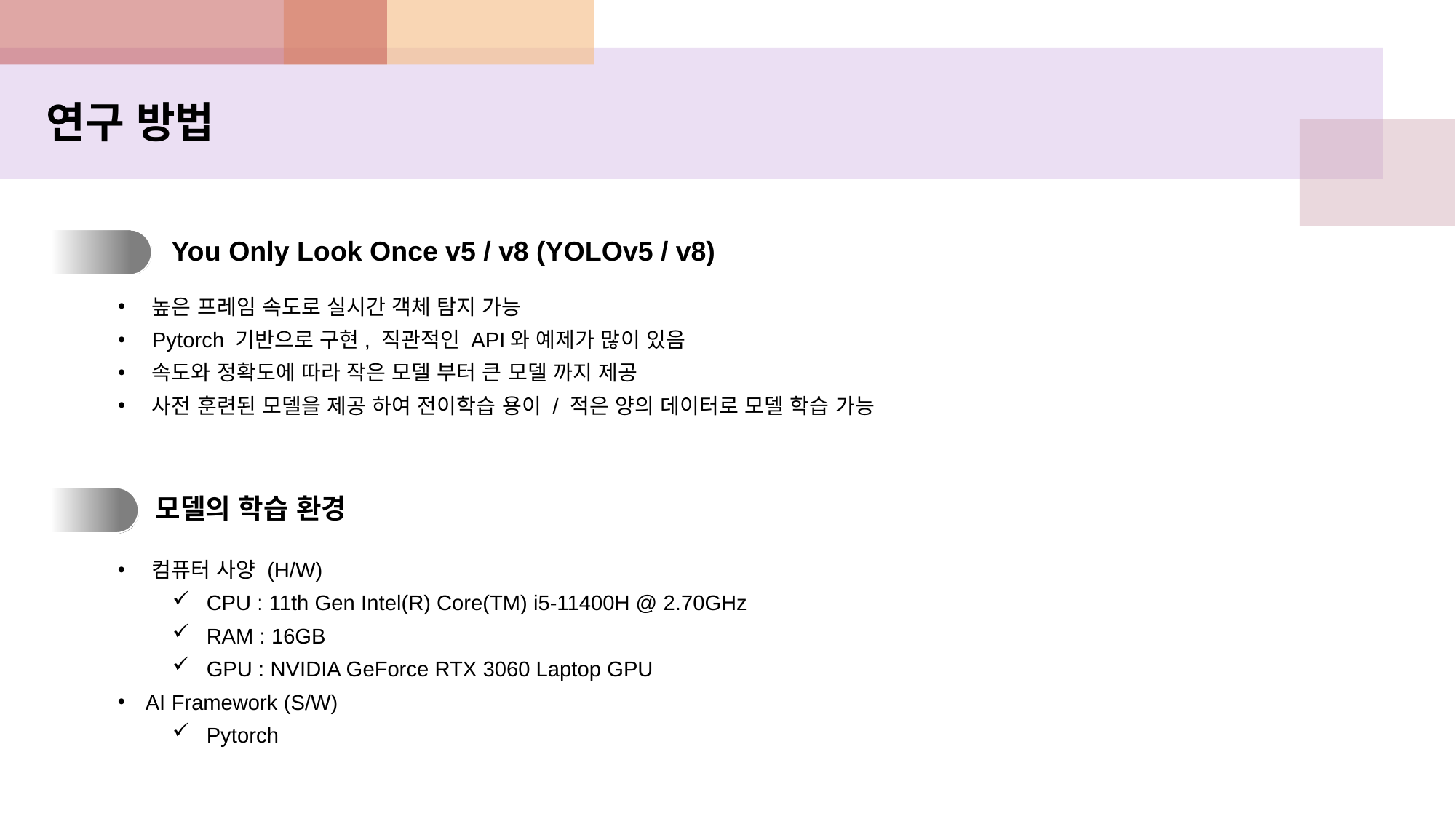

연구 방법

1.
You Only Look Once v5 / v8 (YOLOv5 / v8)
높은 프레임 속도로 실시간 객체 탐지 가능
Pytorch 기반으로 구현, 직관적인 API와 예제가 많이 있음
속도와 정확도에 따라 작은 모델 부터 큰 모델 까지 제공
사전 훈련된 모델을 제공 하여 전이학습 용이 / 적은 양의 데이터로 모델 학습 가능

2.
모델의 학습 환경
컴퓨터 사양 (H/W)
CPU : 11th Gen Intel(R) Core(TM) i5-11400H @ 2.70GHz
RAM : 16GB
GPU : NVIDIA GeForce RTX 3060 Laptop GPU
 AI Framework (S/W)
Pytorch